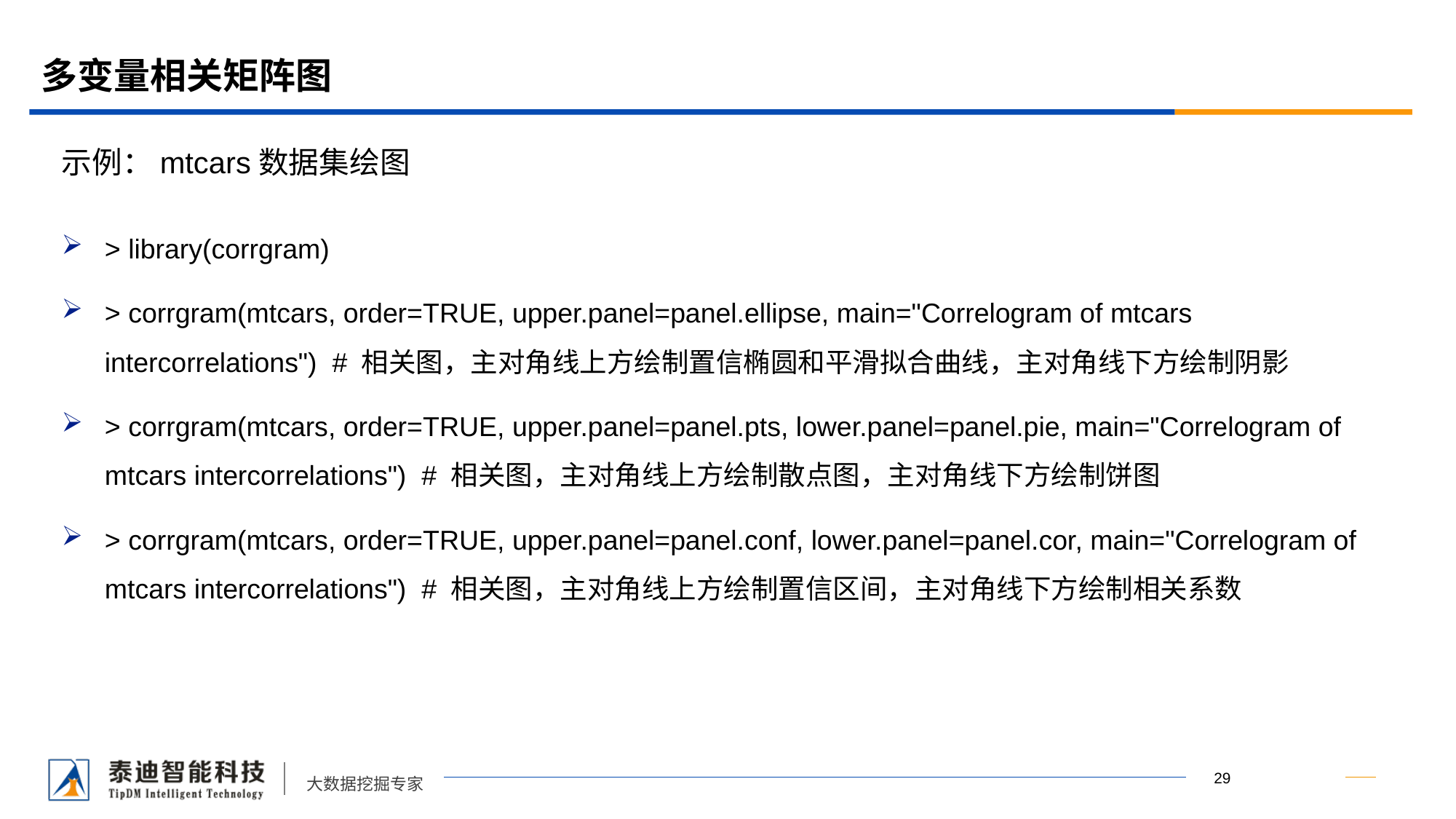

# 多变量相关矩阵图
示例：mtcars数据集绘图
> library(corrgram)
> corrgram(mtcars, order=TRUE, upper.panel=panel.ellipse, main="Correlogram of mtcars intercorrelations")  # 相关图，主对角线上方绘制置信椭圆和平滑拟合曲线，主对角线下方绘制阴影
> corrgram(mtcars, order=TRUE, upper.panel=panel.pts, lower.panel=panel.pie, main="Correlogram of mtcars intercorrelations")  # 相关图，主对角线上方绘制散点图，主对角线下方绘制饼图
> corrgram(mtcars, order=TRUE, upper.panel=panel.conf, lower.panel=panel.cor, main="Correlogram of mtcars intercorrelations")  # 相关图，主对角线上方绘制置信区间，主对角线下方绘制相关系数